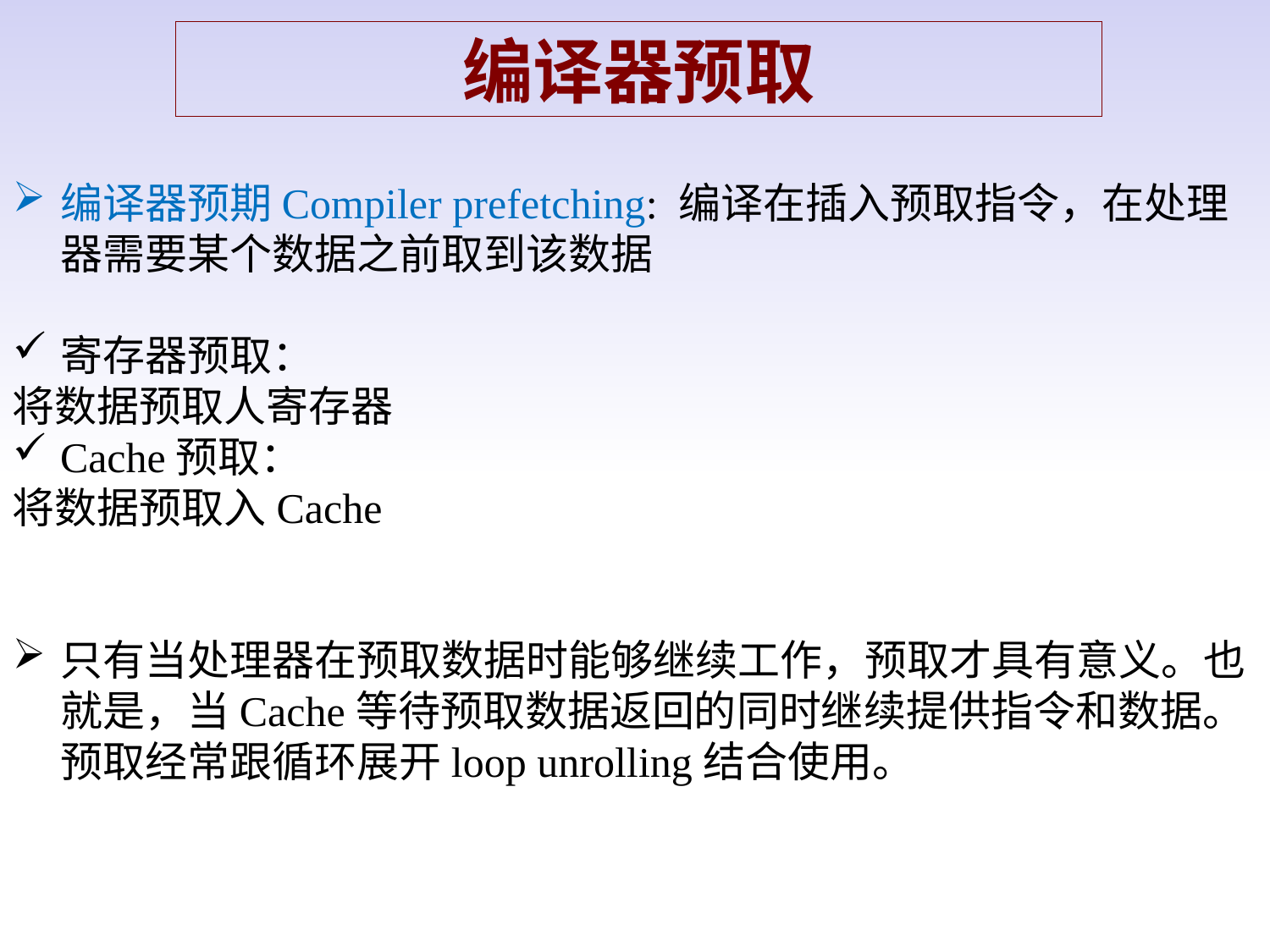

编译器预取
编译器预期Compiler prefetching: 编译在插入预取指令，在处理器需要某个数据之前取到该数据

寄存器预取：
将数据预取人寄存器
Cache预取：
将数据预取入Cache

只有当处理器在预取数据时能够继续工作，预取才具有意义。也就是，当Cache等待预取数据返回的同时继续提供指令和数据。预取经常跟循环展开loop unrolling结合使用。